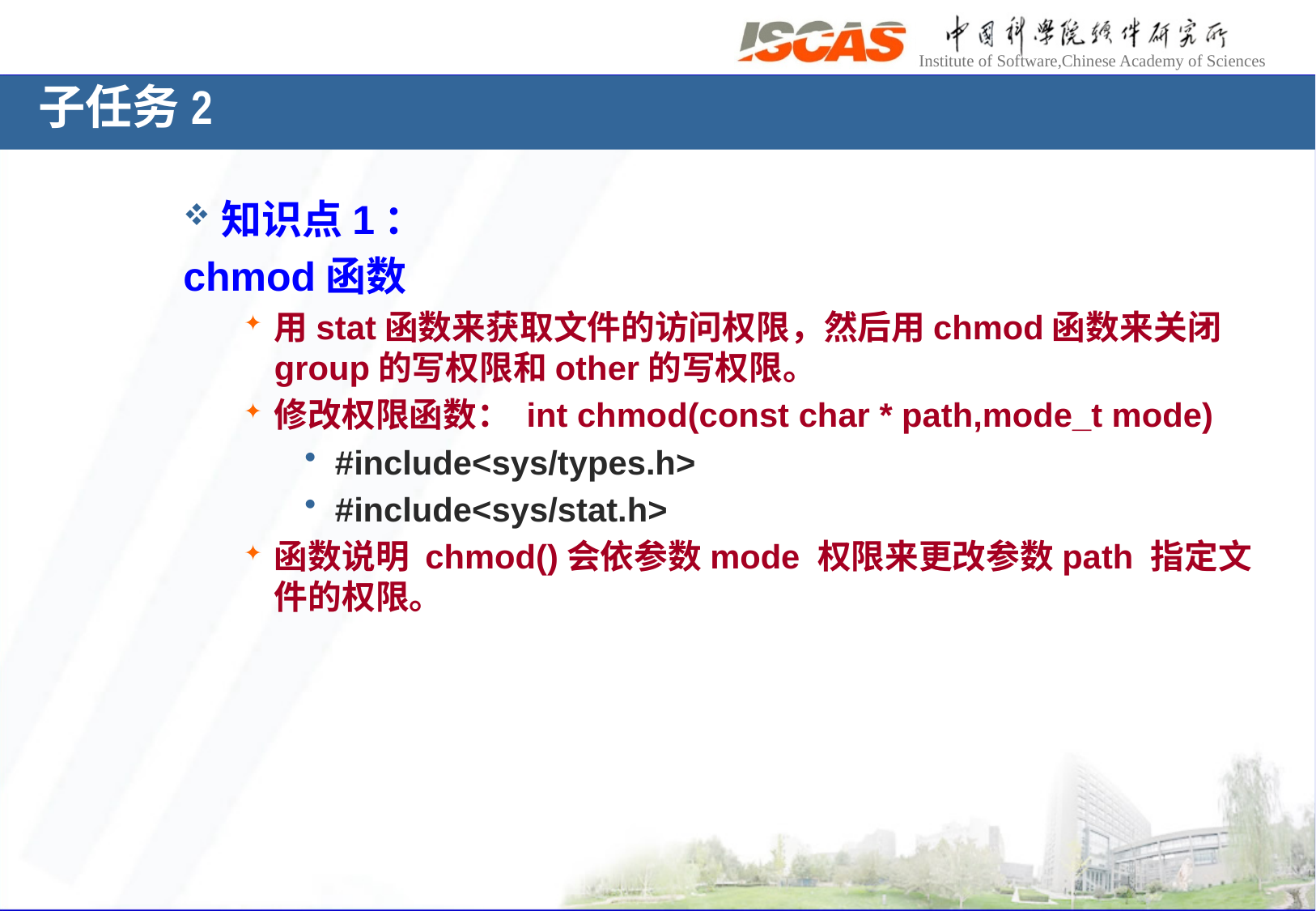

子任务2
知识点1：
chmod函数
用stat函数来获取文件的访问权限，然后用chmod函数来关闭group的写权限和other的写权限。
修改权限函数： int chmod(const char * path,mode_t mode)
#include<sys/types.h>
#include<sys/stat.h>
函数说明 chmod()会依参数mode 权限来更改参数path 指定文件的权限。